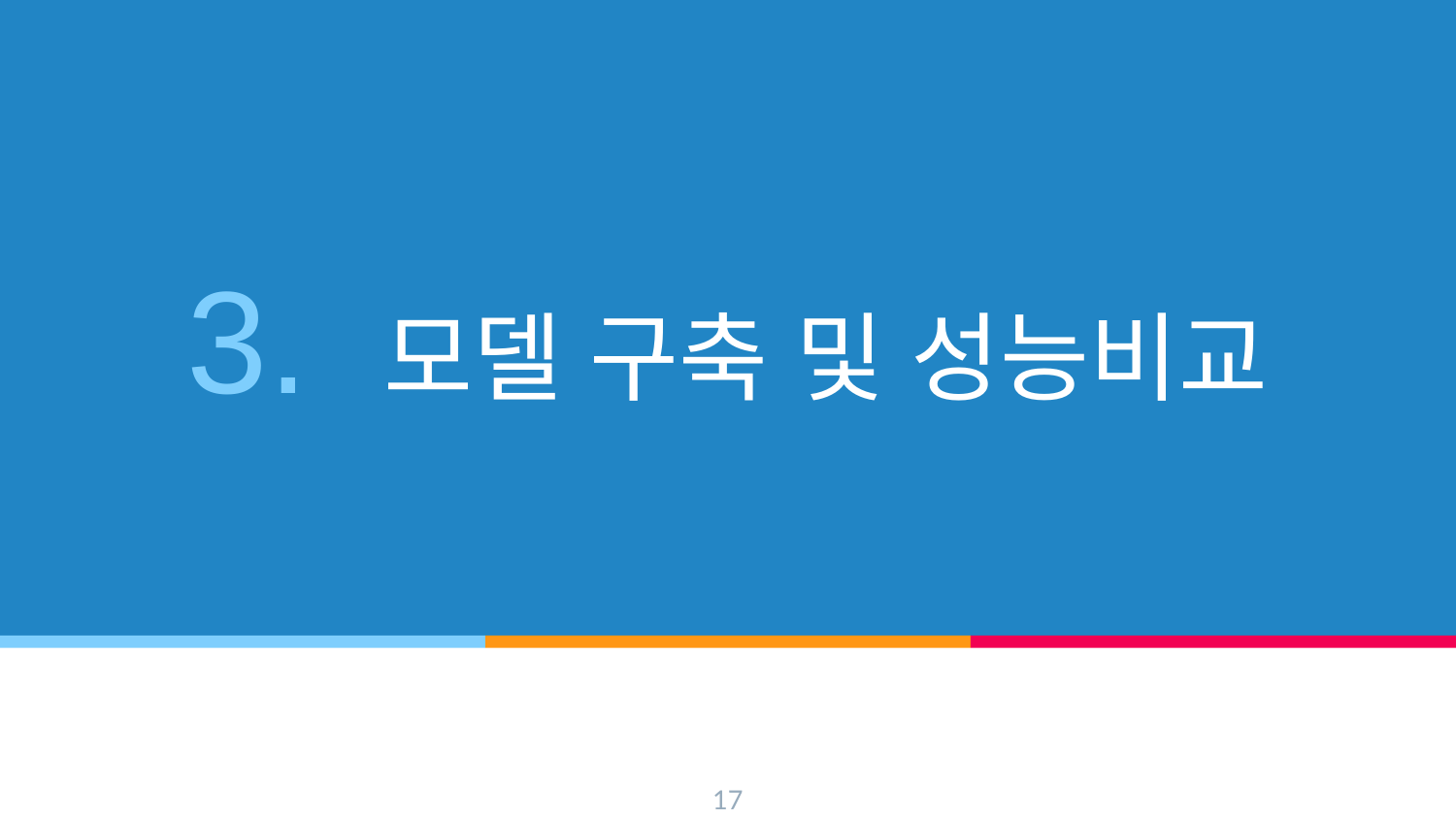

# 3. 모델 구축 및 성능비교
17